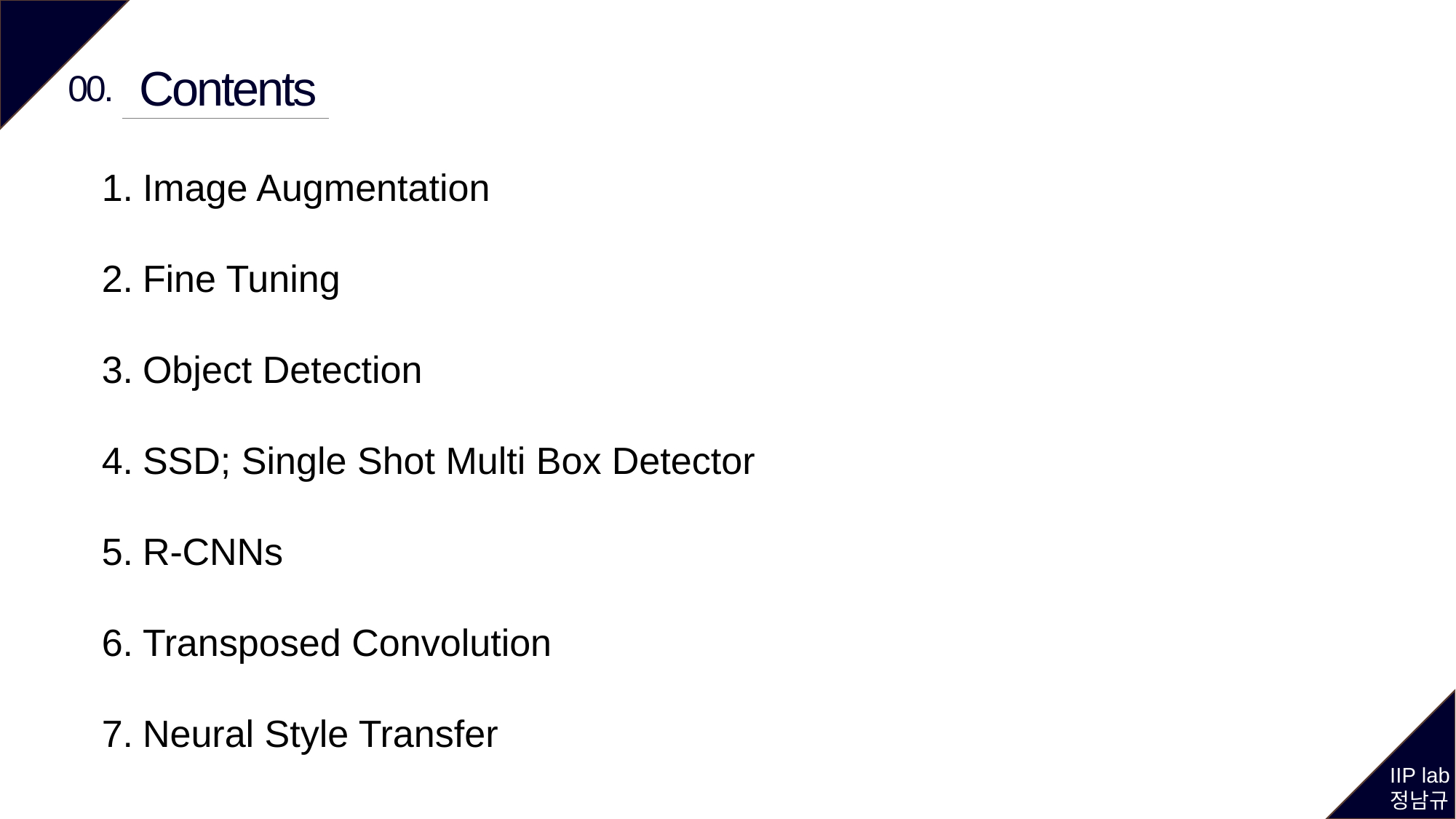

Contents
00.
Image Augmentation

Fine Tuning

Object Detection

SSD; Single Shot Multi Box Detector

R-CNNs

Transposed Convolution

Neural Style Transfer

IIP lab
정남규